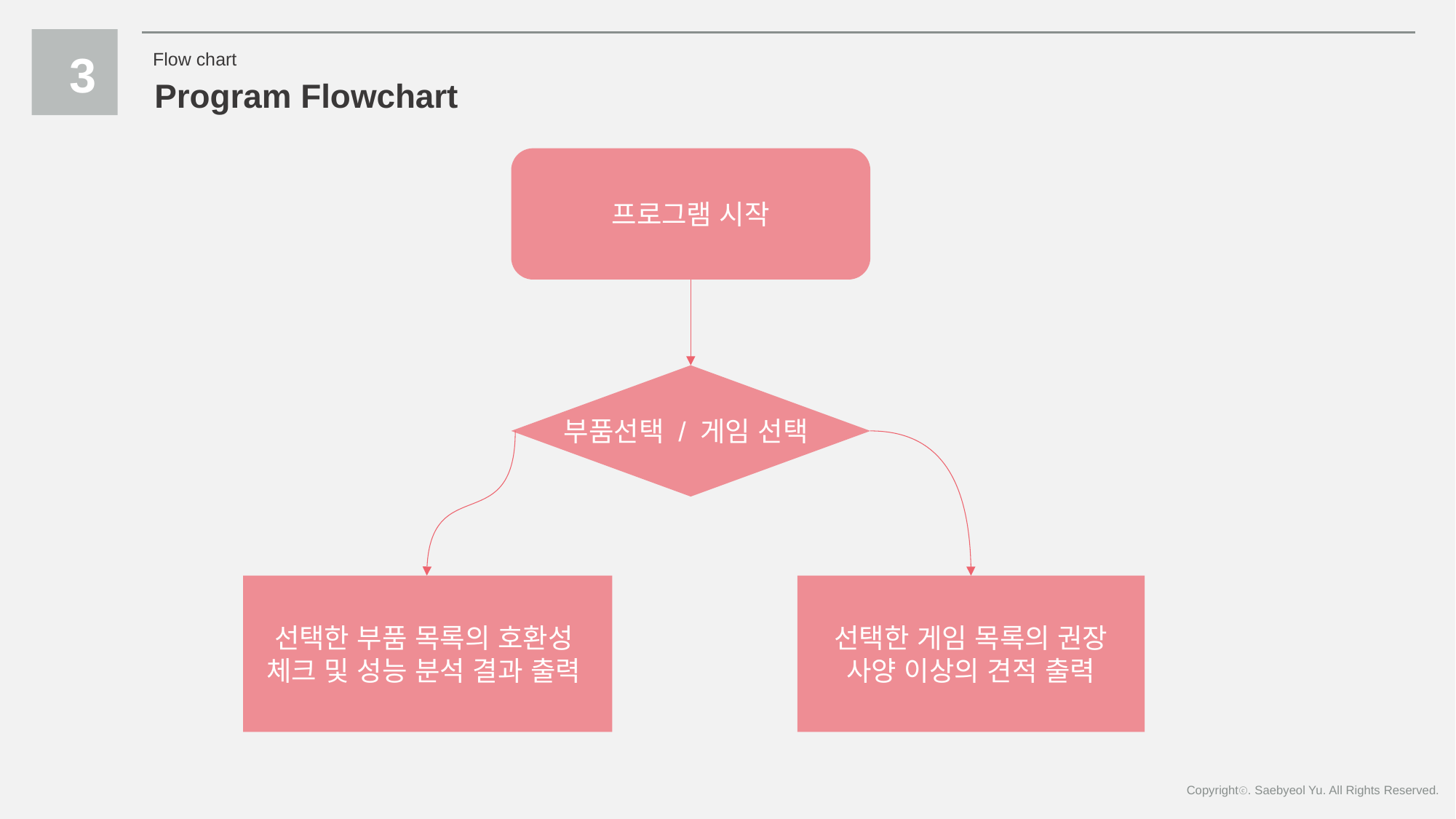

3
Flow chart
Program Flowchart
프로그램 시작

부품선택 / 게임 선택
선택한 부품 목록의 호환성
체크 및 성능 분석 결과 출력
선택한 게임 목록의 권장 사양 이상의 견적 출력